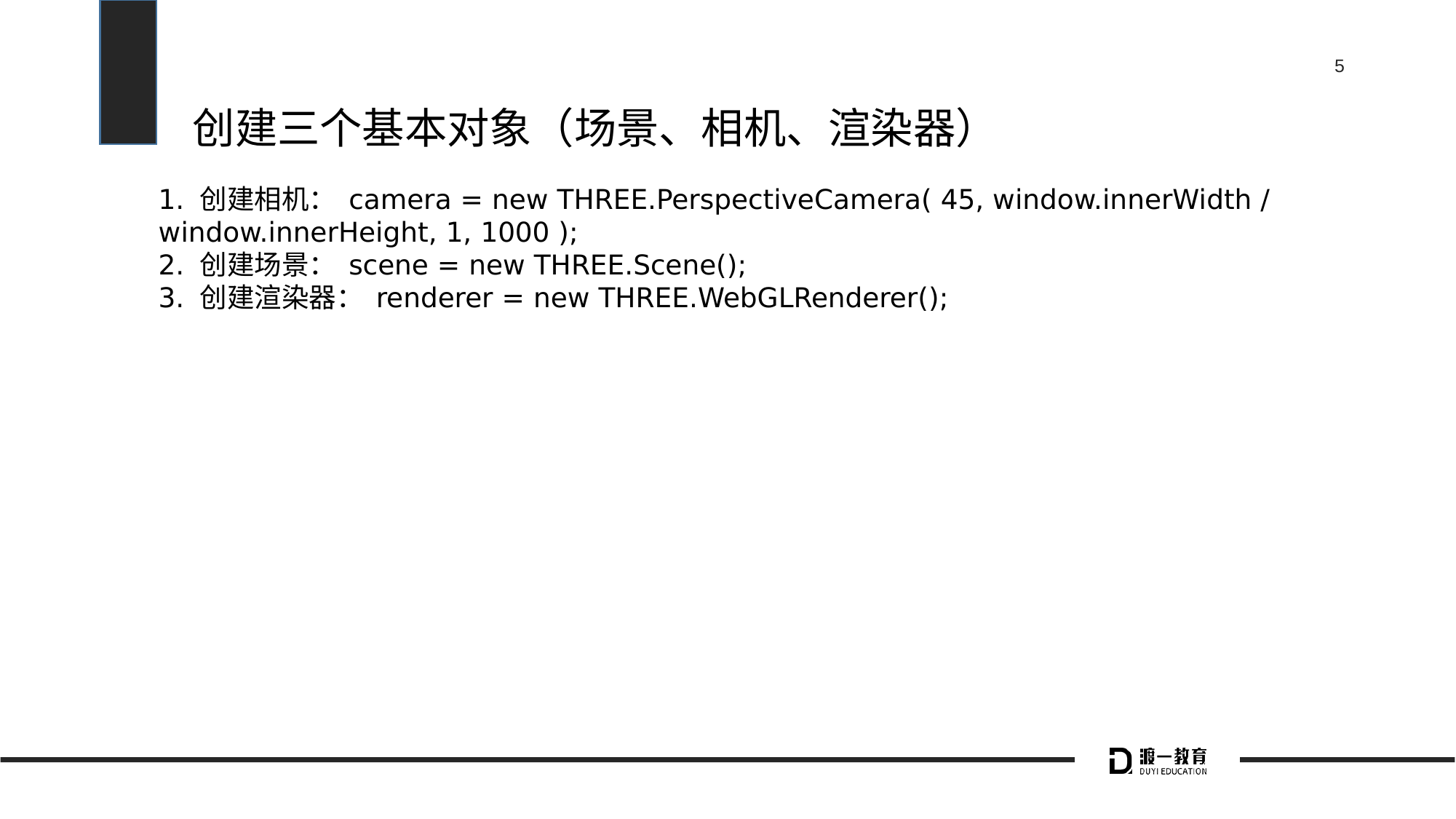

# 创建三个基本对象（场景、相机、渲染器）
1. 创建相机： camera = new THREE.PerspectiveCamera( 45, window.innerWidth / window.innerHeight, 1, 1000 );
2. 创建场景： scene = new THREE.Scene();
3. 创建渲染器： renderer = new THREE.WebGLRenderer();